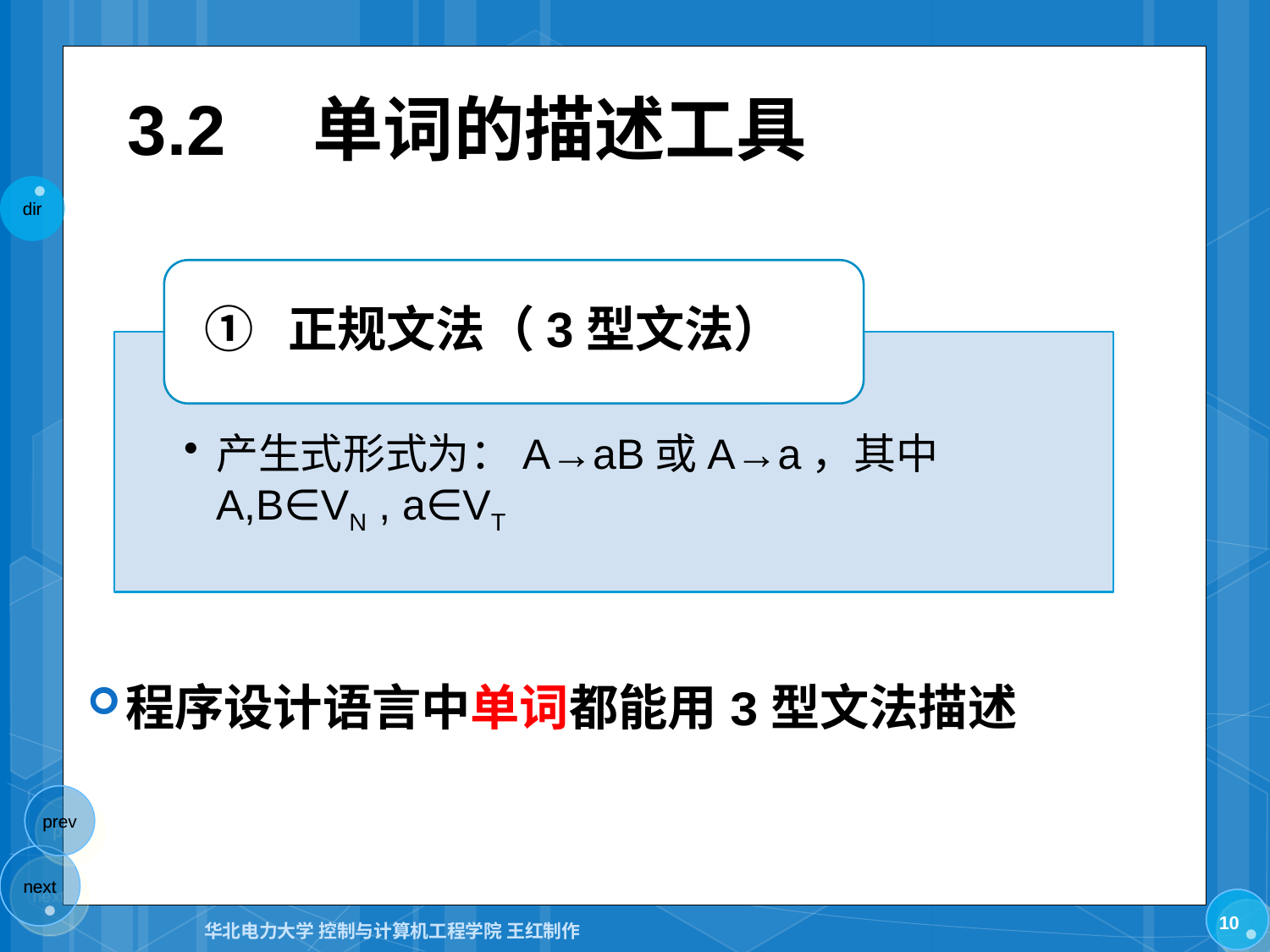

# 3.2　单词的描述工具

程序设计语言中单词都能用3型文法描述
产生式形式为：A→aB或A→a，其中A,B∈VN , a∈VT
①  正规文法（3型文法）
10
华北电力大学 控制与计算机工程学院 王红制作